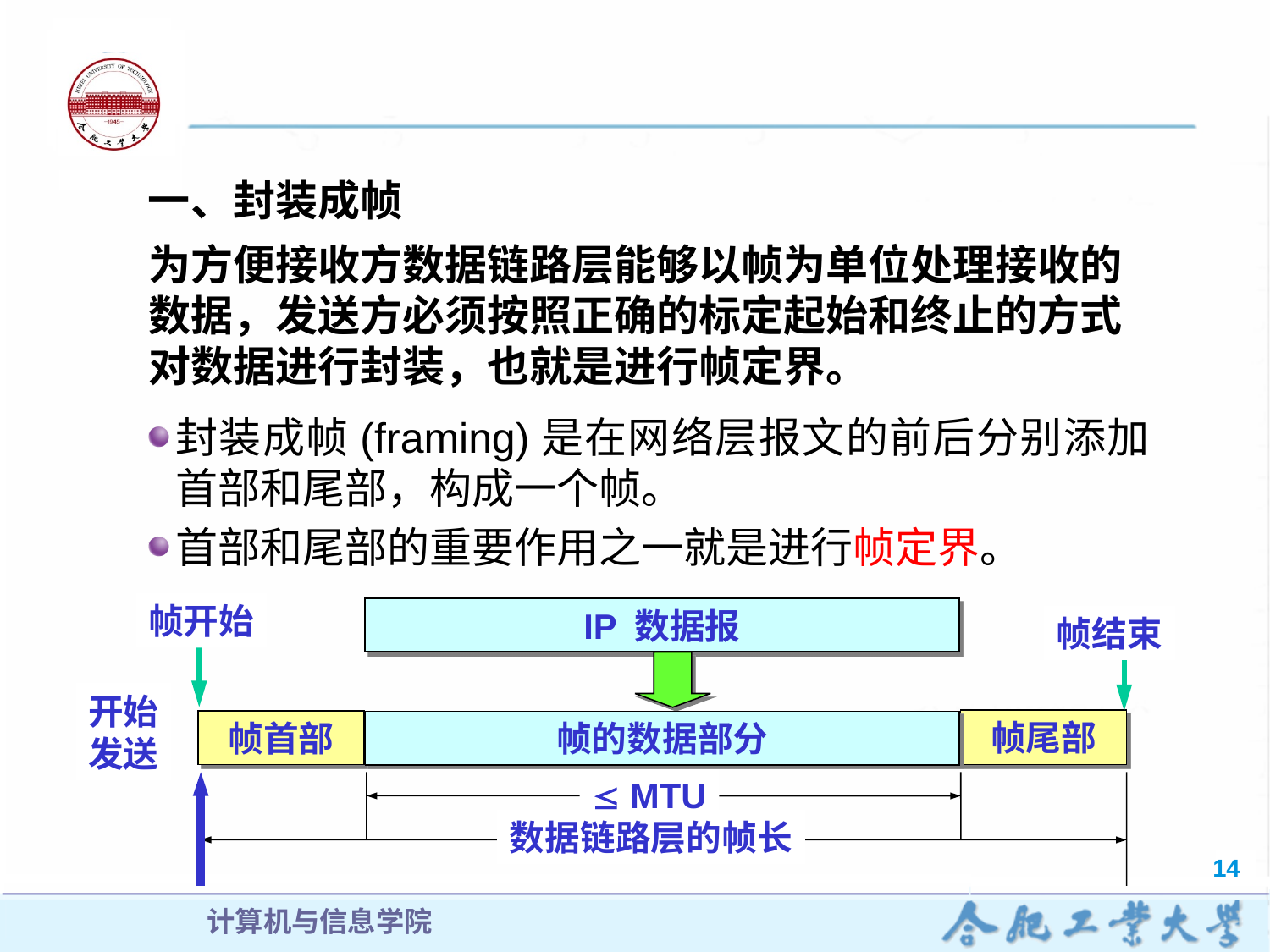

一、封装成帧
为方便接收方数据链路层能够以帧为单位处理接收的数据，发送方必须按照正确的标定起始和终止的方式对数据进行封装，也就是进行帧定界。
封装成帧(framing)是在网络层报文的前后分别添加首部和尾部，构成一个帧。
首部和尾部的重要作用之一就是进行帧定界。
帧开始
IP 数据报
帧结束

开始
发送
帧尾部
帧首部
帧的数据部分
≤ MTU

数据链路层的帧长